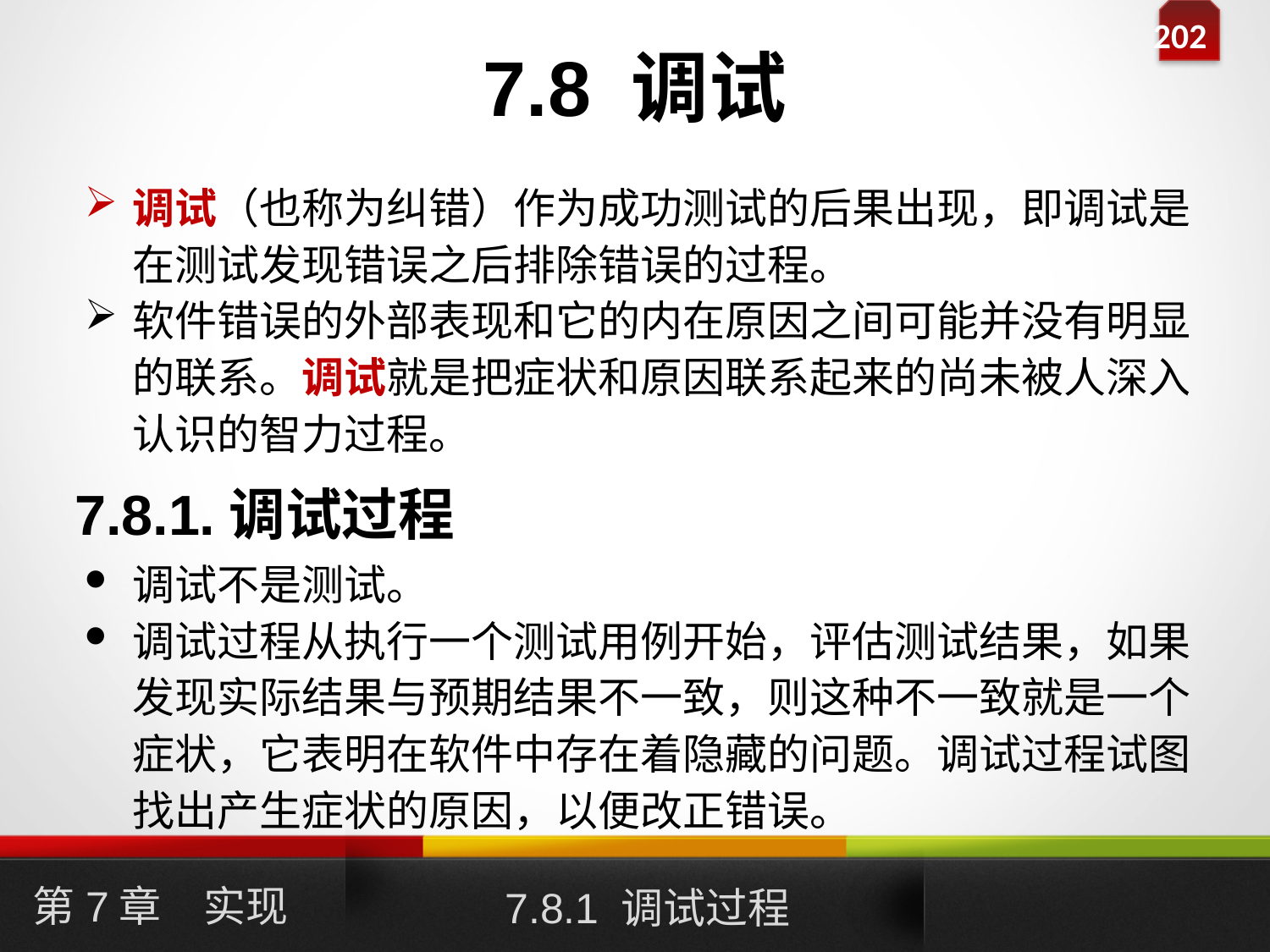

# 7.8 调试
调试（也称为纠错）作为成功测试的后果出现，即调试是在测试发现错误之后排除错误的过程。
软件错误的外部表现和它的内在原因之间可能并没有明显的联系。调试就是把症状和原因联系起来的尚未被人深入认识的智力过程。
7.8.1.调试过程
调试不是测试。
调试过程从执行一个测试用例开始，评估测试结果，如果发现实际结果与预期结果不一致，则这种不一致就是一个症状，它表明在软件中存在着隐藏的问题。调试过程试图找出产生症状的原因，以便改正错误。
第7章　实现
7.8.1 调试过程